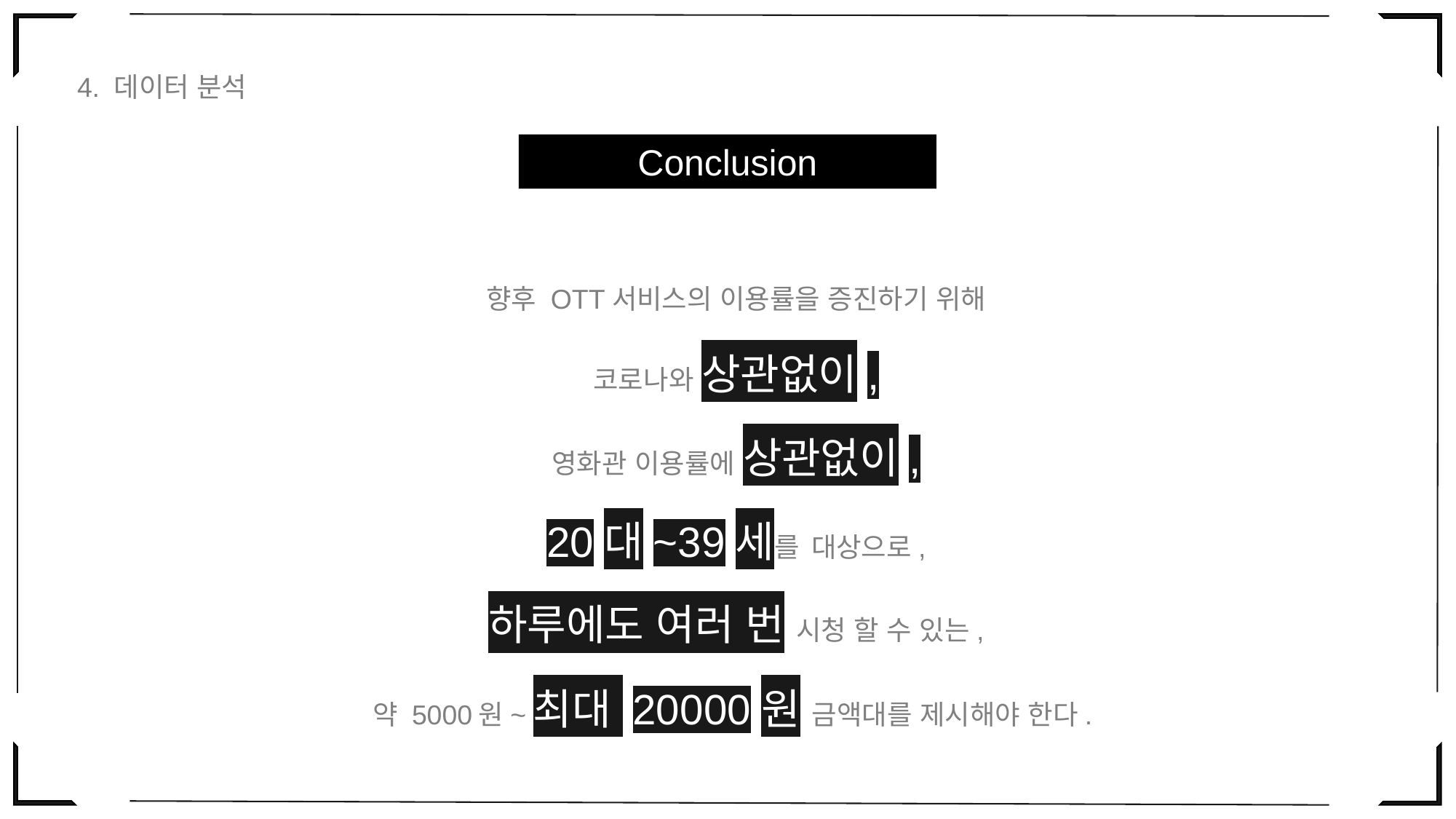

4. 데이터 분석
Conclusion
향후 OTT서비스의 이용률을 증진하기 위해

코로나와 상관없이,

영화관 이용률에 상관없이,

20대~39세를 대상으로,

하루에도 여러 번 시청 할 수 있는,

약 5000원~최대 20000원 금액대를 제시해야 한다.